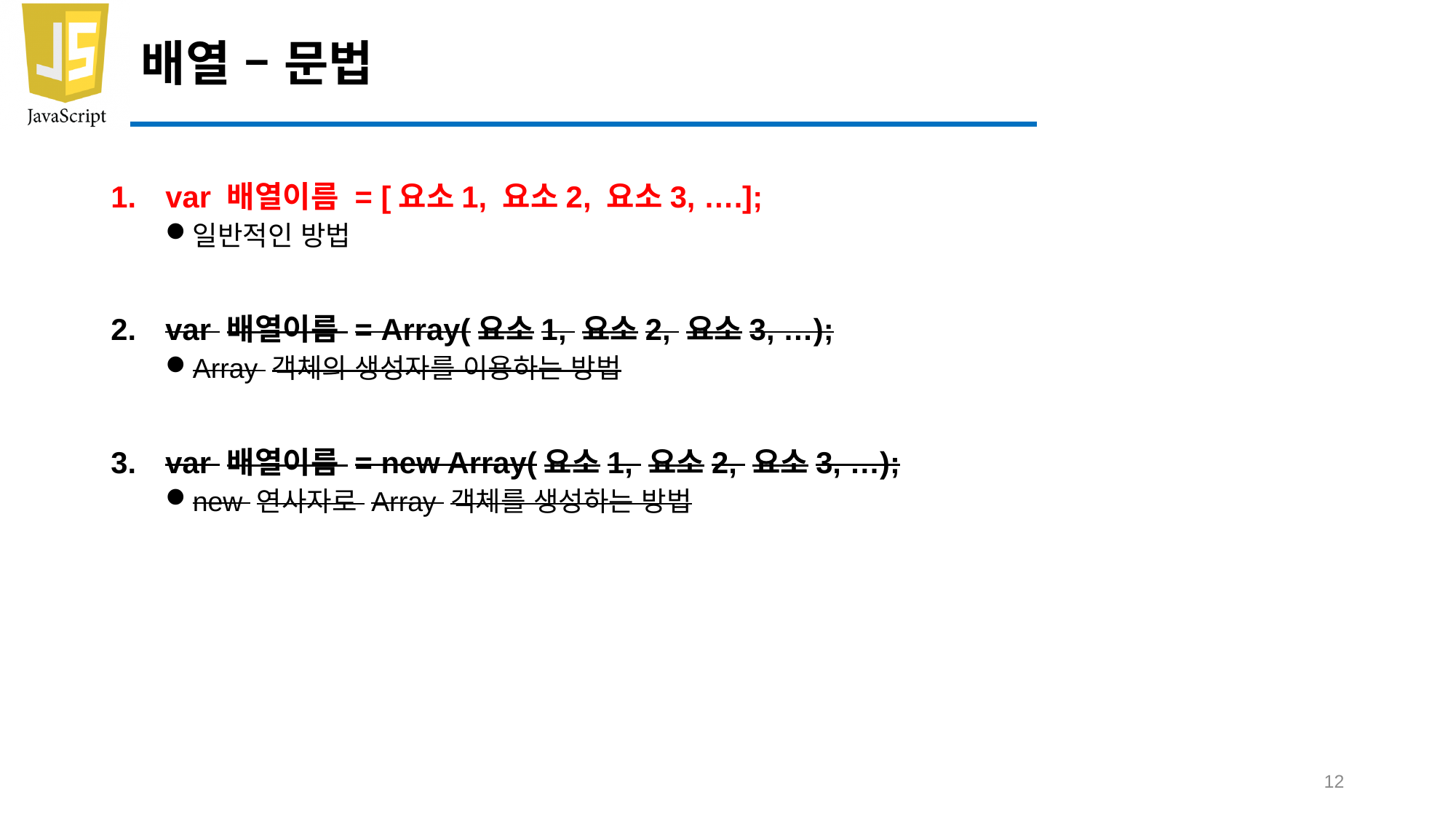

# 배열 – 문법
var 배열이름 = [요소1, 요소2, 요소3, ….];
일반적인 방법

var 배열이름 = Array(요소1, 요소2, 요소3, …);
Array 객체의 생성자를 이용하는 방법

var 배열이름 = new Array(요소1, 요소2, 요소3, …);
new 연사자로 Array 객체를 생성하는 방법
12